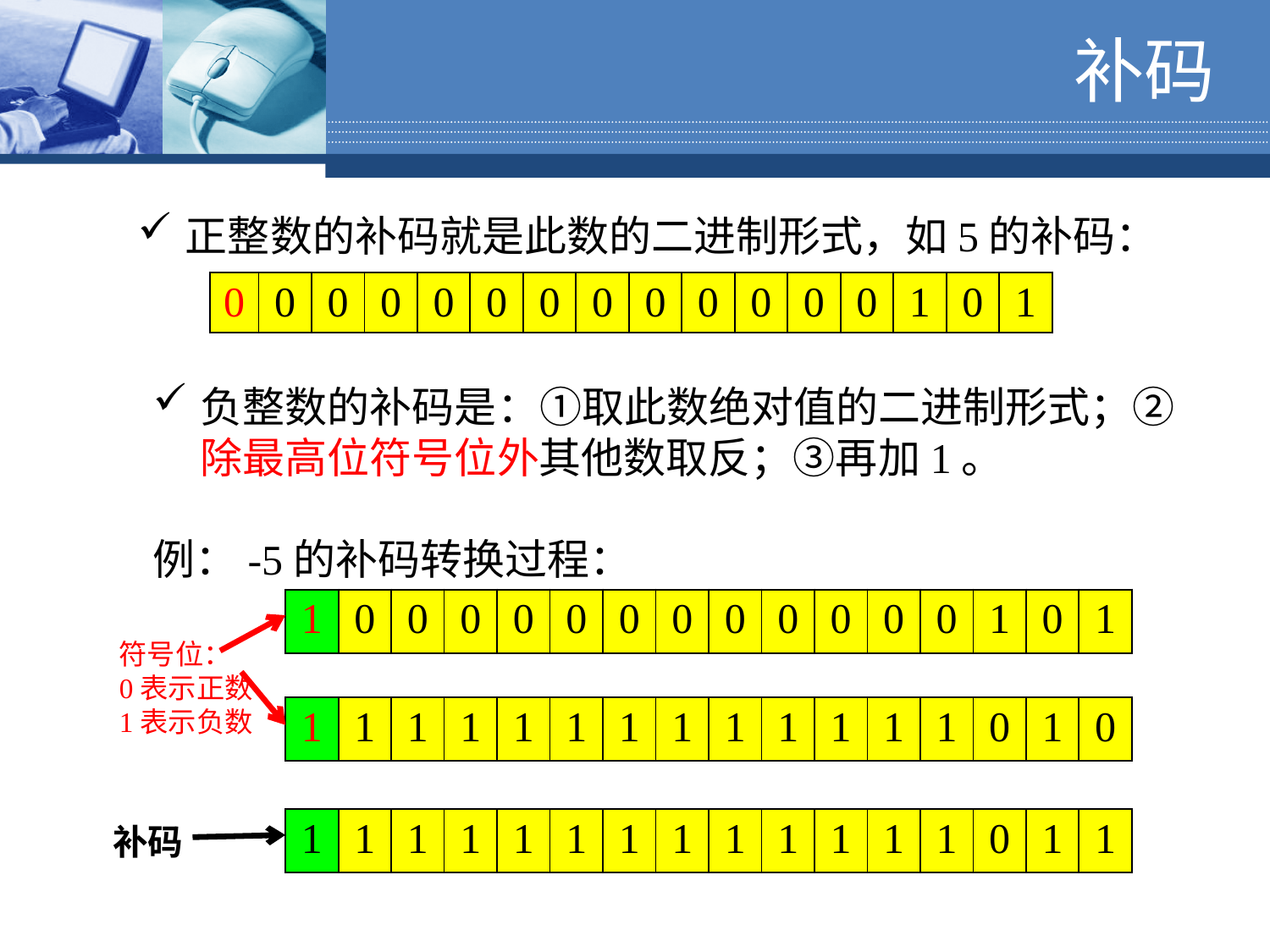

# 补码
正整数的补码就是此数的二进制形式，如5的补码：
| 0 | 0 | 0 | 0 | 0 | 0 | 0 | 0 | 0 | 0 | 0 | 0 | 0 | 1 | 0 | 1 |
| --- | --- | --- | --- | --- | --- | --- | --- | --- | --- | --- | --- | --- | --- | --- | --- |
负整数的补码是：①取此数绝对值的二进制形式；②除最高位符号位外其他数取反；③再加1。

例：-5的补码转换过程：
| 1 | 0 | 0 | 0 | 0 | 0 | 0 | 0 | 0 | 0 | 0 | 0 | 0 | 1 | 0 | 1 |
| --- | --- | --- | --- | --- | --- | --- | --- | --- | --- | --- | --- | --- | --- | --- | --- |
符号位：
0表示正数
1表示负数
| 1 | 1 | 1 | 1 | 1 | 1 | 1 | 1 | 1 | 1 | 1 | 1 | 1 | 0 | 1 | 0 |
| --- | --- | --- | --- | --- | --- | --- | --- | --- | --- | --- | --- | --- | --- | --- | --- |
| 1 | 1 | 1 | 1 | 1 | 1 | 1 | 1 | 1 | 1 | 1 | 1 | 1 | 0 | 1 | 1 |
| --- | --- | --- | --- | --- | --- | --- | --- | --- | --- | --- | --- | --- | --- | --- | --- |
补码